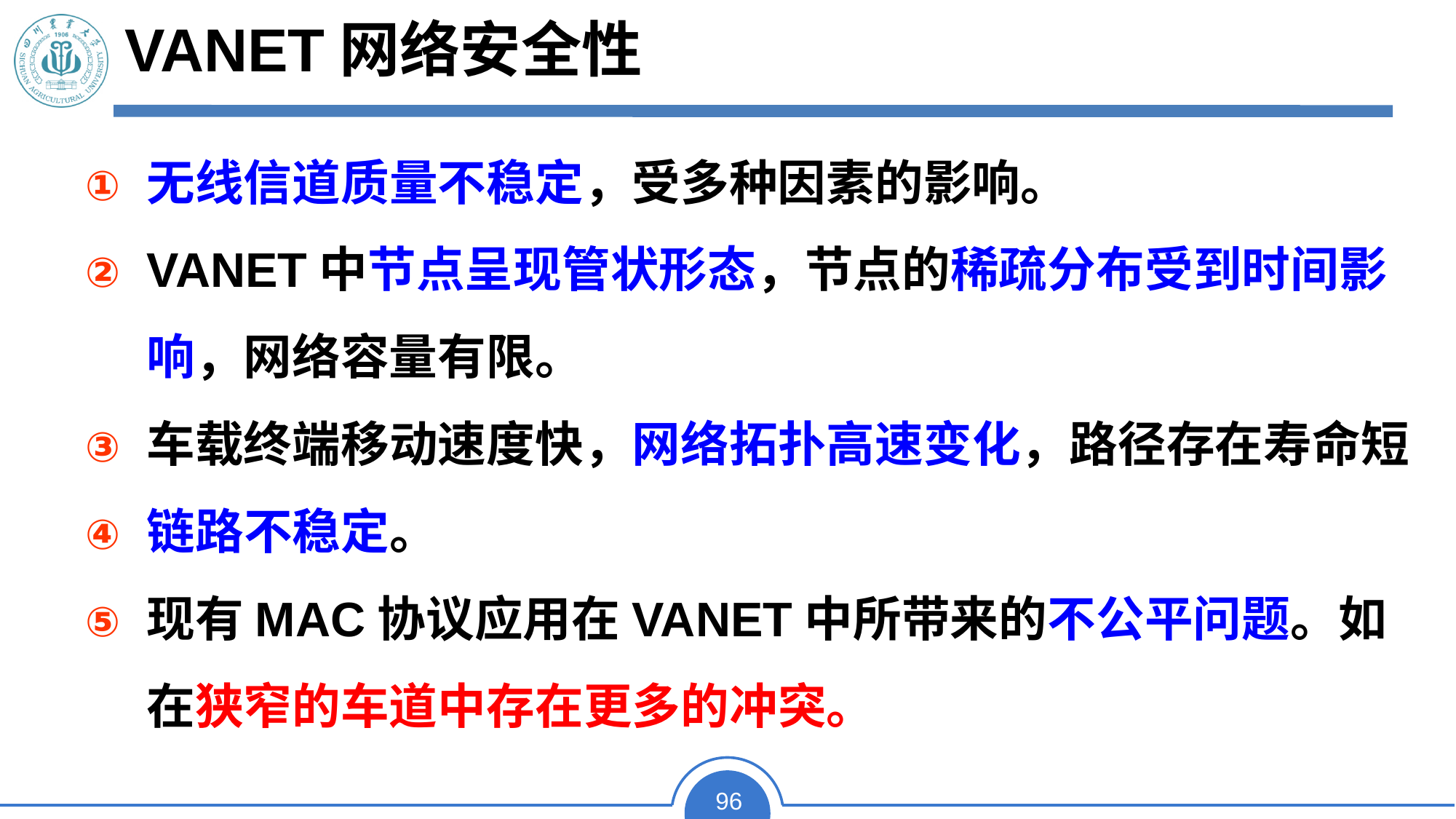

# VANET网络安全性
无线信道质量不稳定，受多种因素的影响。
VANET中节点呈现管状形态，节点的稀疏分布受到时间影响，网络容量有限。
车载终端移动速度快，网络拓扑高速变化，路径存在寿命短
链路不稳定。
现有MAC协议应用在VANET中所带来的不公平问题。如在狭窄的车道中存在更多的冲突。